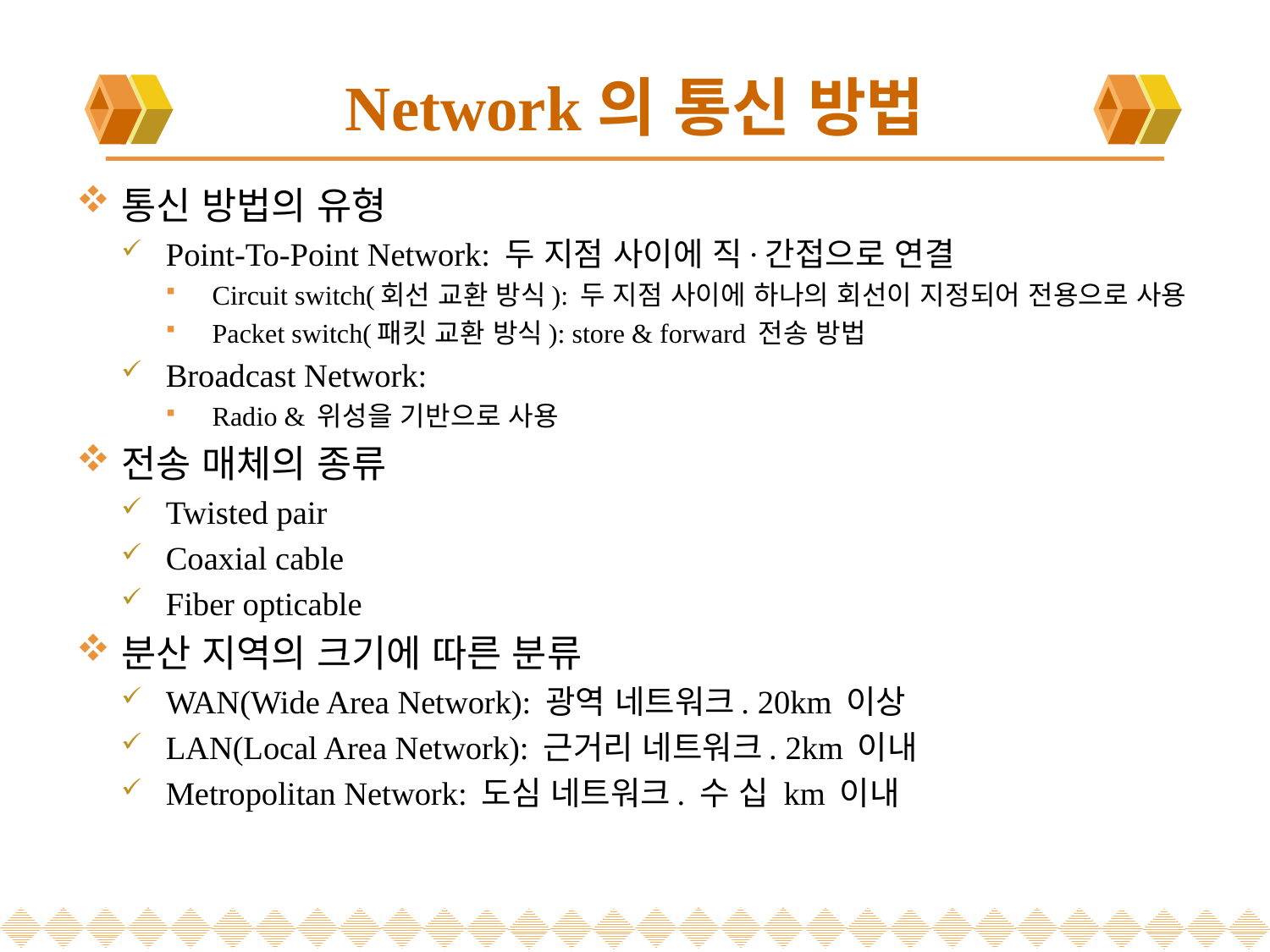

# Network의 통신 방법
통신 방법의 유형
Point-To-Point Network: 두 지점 사이에 직·간접으로 연결
Circuit switch(회선 교환 방식): 두 지점 사이에 하나의 회선이 지정되어 전용으로 사용
Packet switch(패킷 교환 방식): store & forward 전송 방법
Broadcast Network:
Radio & 위성을 기반으로 사용
전송 매체의 종류
Twisted pair
Coaxial cable
Fiber opticable
분산 지역의 크기에 따른 분류
WAN(Wide Area Network): 광역 네트워크. 20km 이상
LAN(Local Area Network): 근거리 네트워크. 2km 이내
Metropolitan Network: 도심 네트워크. 수 십 km 이내